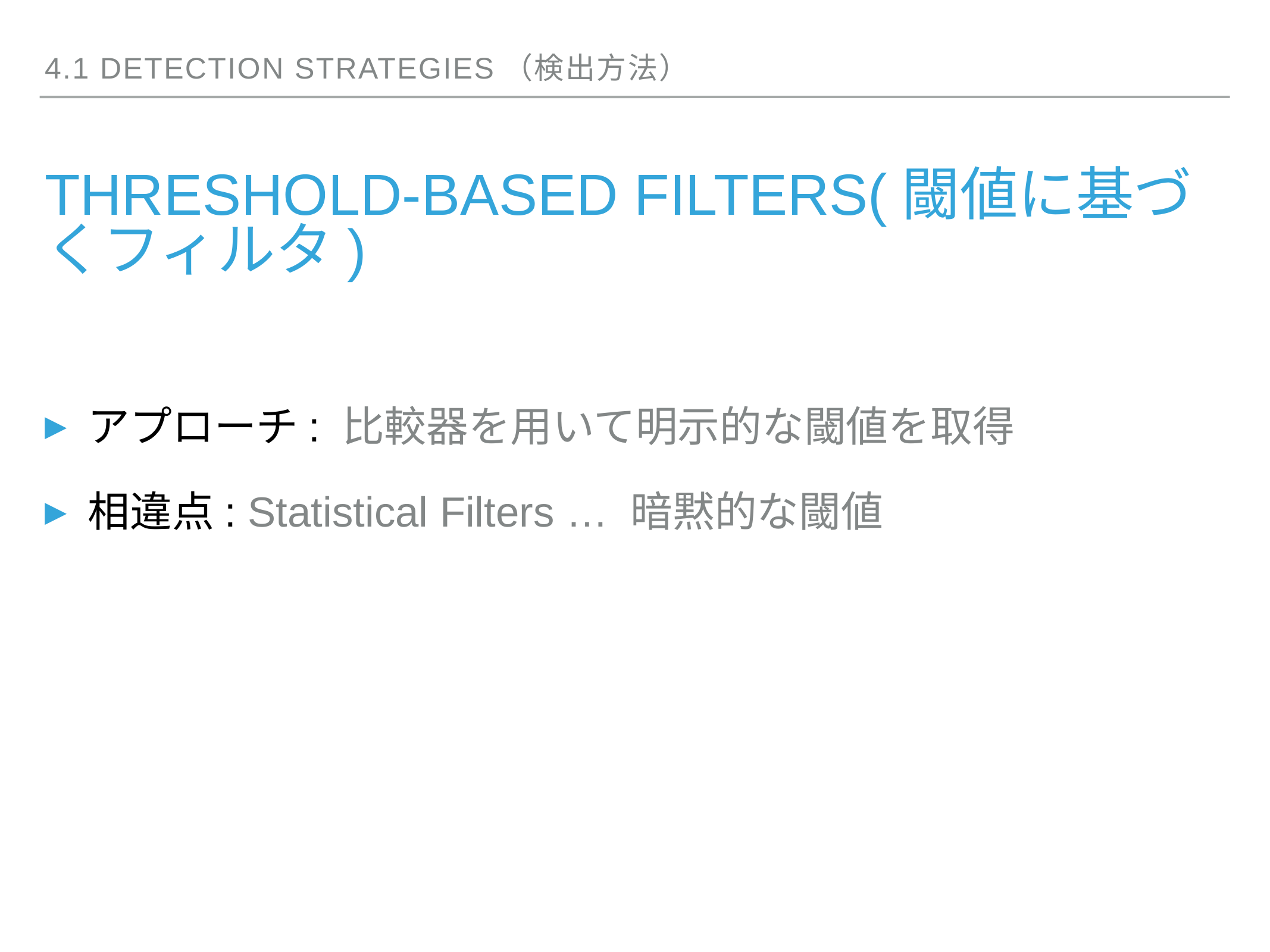

4.1 Detection strategies（検出方法）
# Threshold-based filters(閾値に基づくフィルタ)
アプローチ: 比較器を用いて明示的な閾値を取得
相違点: Statistical Filters … 暗黙的な閾値